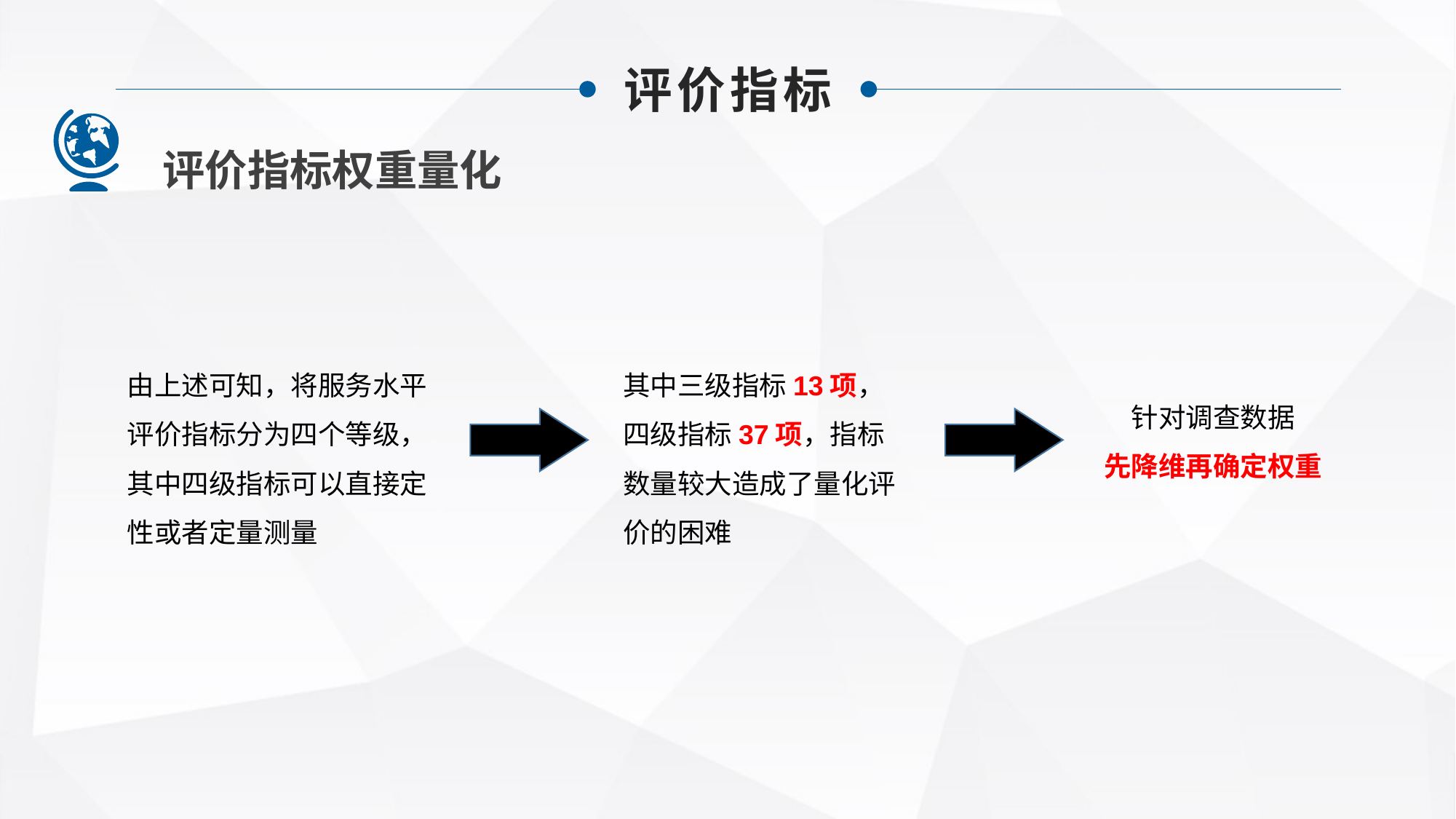

评价指标权重量化
由上述可知，将服务水平评价指标分为四个等级，其中四级指标可以直接定性或者定量测量

其中三级指标13项，四级指标37项，指标数量较大造成了量化评价的困难
针对调查数据
先降维再确定权重